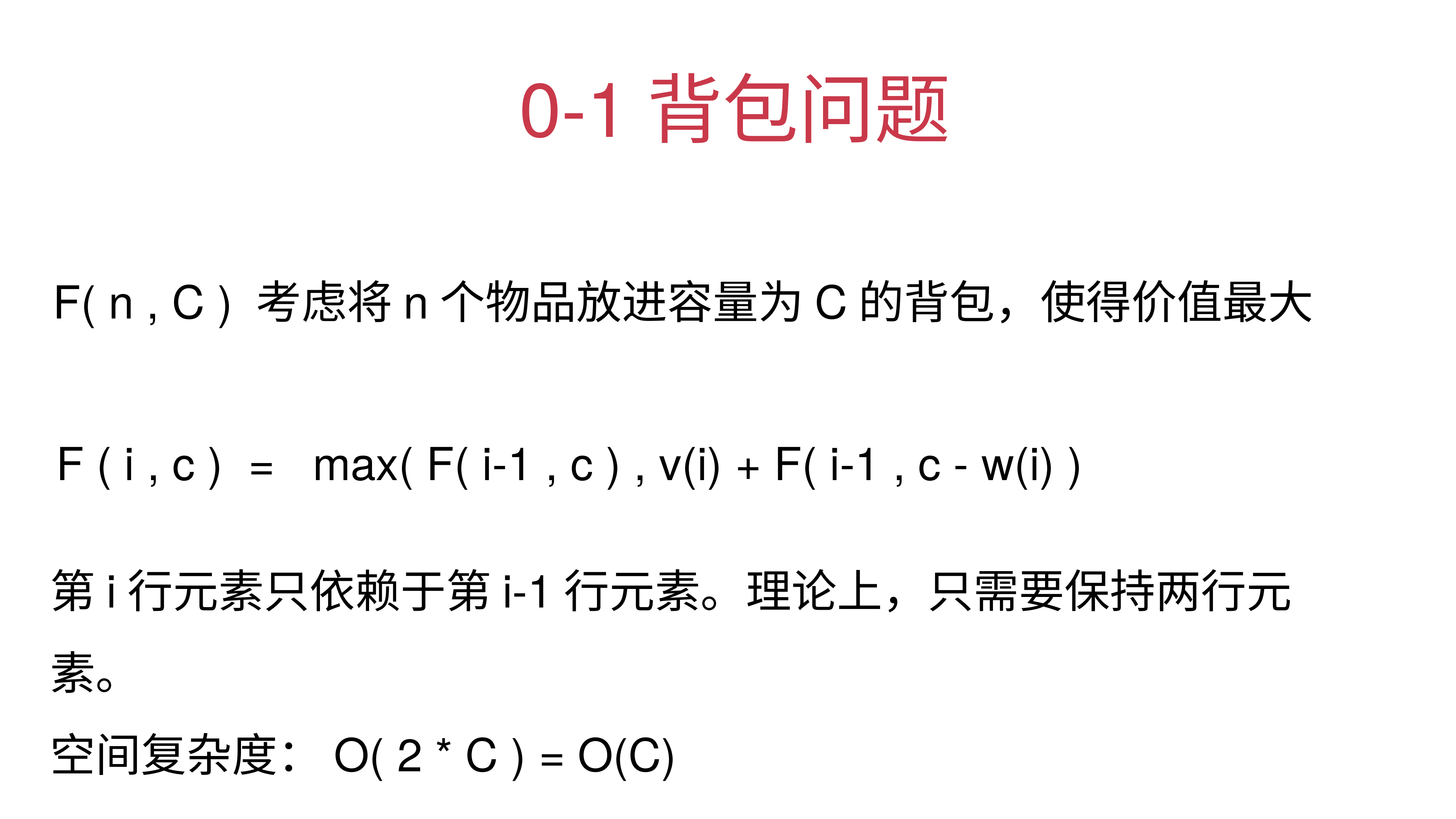

# 0-1背包问题
F( n , C ) 考虑将n个物品放进容量为C的背包，使得价值最大
F ( i , c )  =   max( F( i-1 , c ) , v(i) + F( i-1 , c - w(i) )
第i行元素只依赖于第i-1行元素。理论上，只需要保持两行元素。
空间复杂度：O( 2 * C ) = O(C)